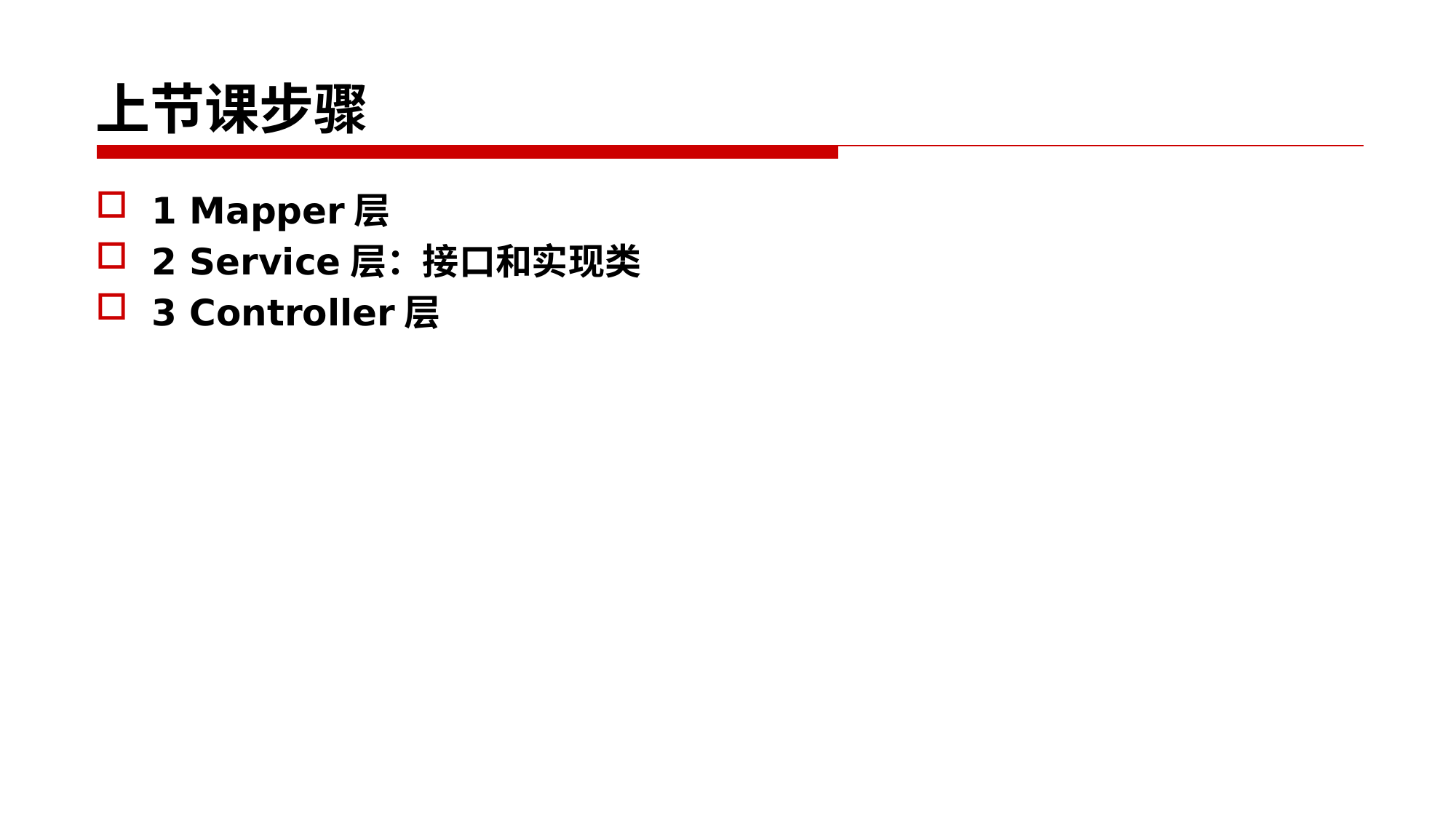

# 上节课步骤
1 Mapper层
2 Service层：接口和实现类
3 Controller层